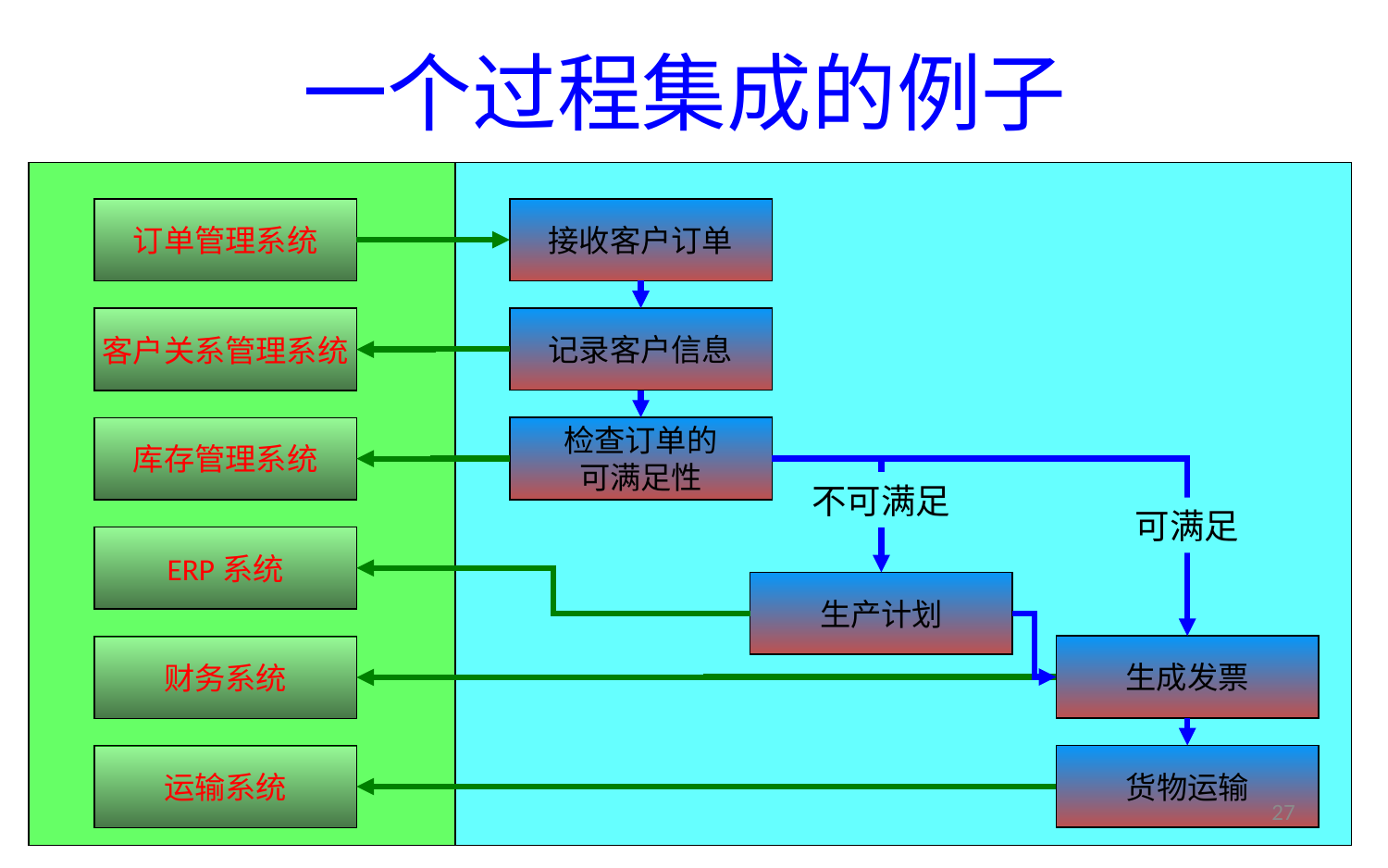

# 一个过程集成的例子

接收客户订单
订单管理系统
记录客户信息
客户关系管理系统
检查订单的
可满足性
库存管理系统
不可满足
可满足
ERP系统
生产计划
生成发票
财务系统
货物运输
运输系统
27